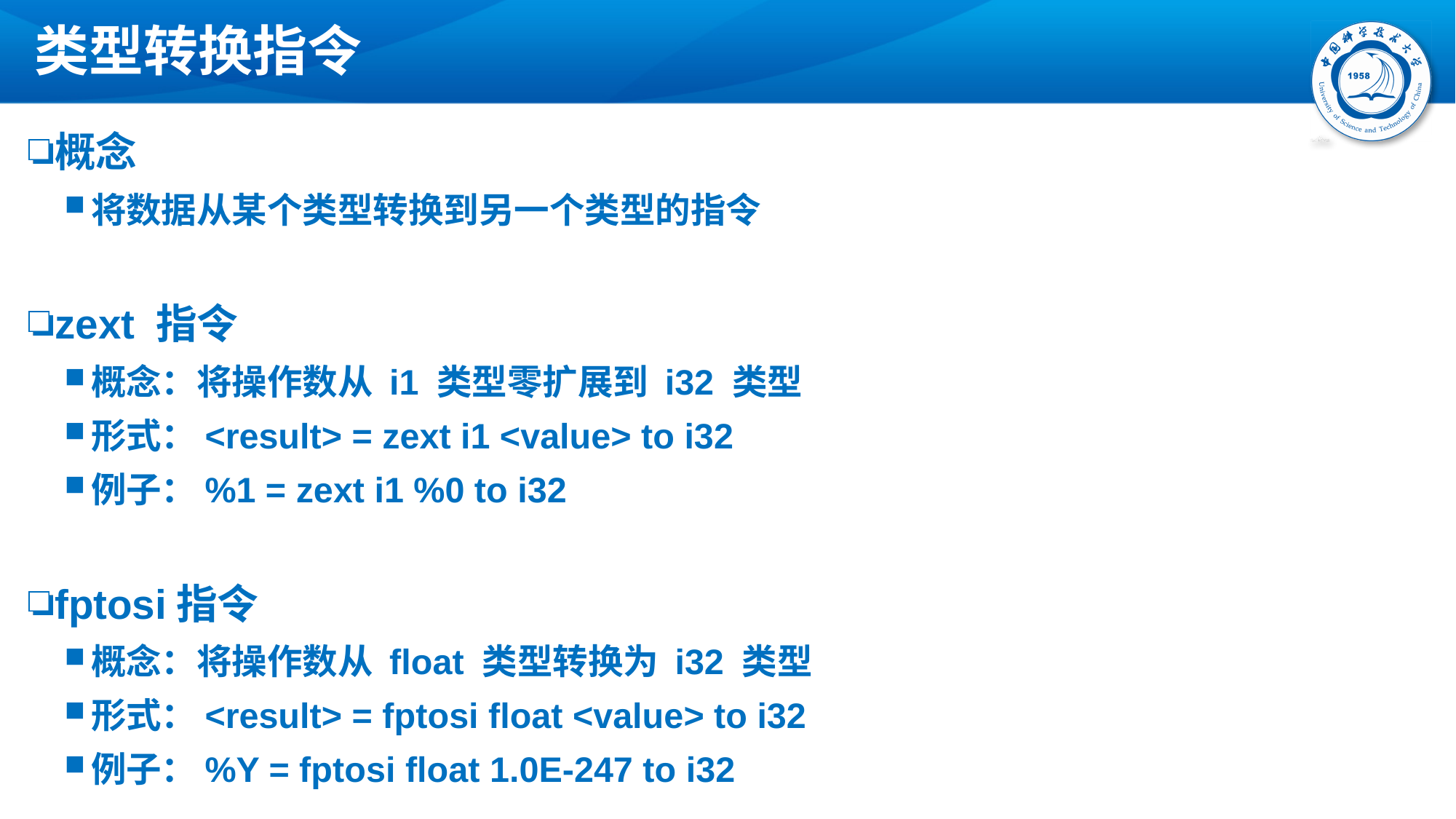

# 类型转换指令
概念
将数据从某个类型转换到另一个类型的指令

zext 指令
概念：将操作数从 i1 类型零扩展到 i32 类型
形式：<result> = zext i1 <value> to i32
例子：%1 = zext i1 %0 to i32

fptosi指令
概念：将操作数从 float 类型转换为 i32 类型
形式：<result> = fptosi float <value> to i32
例子：%Y = fptosi float 1.0E-247 to i32